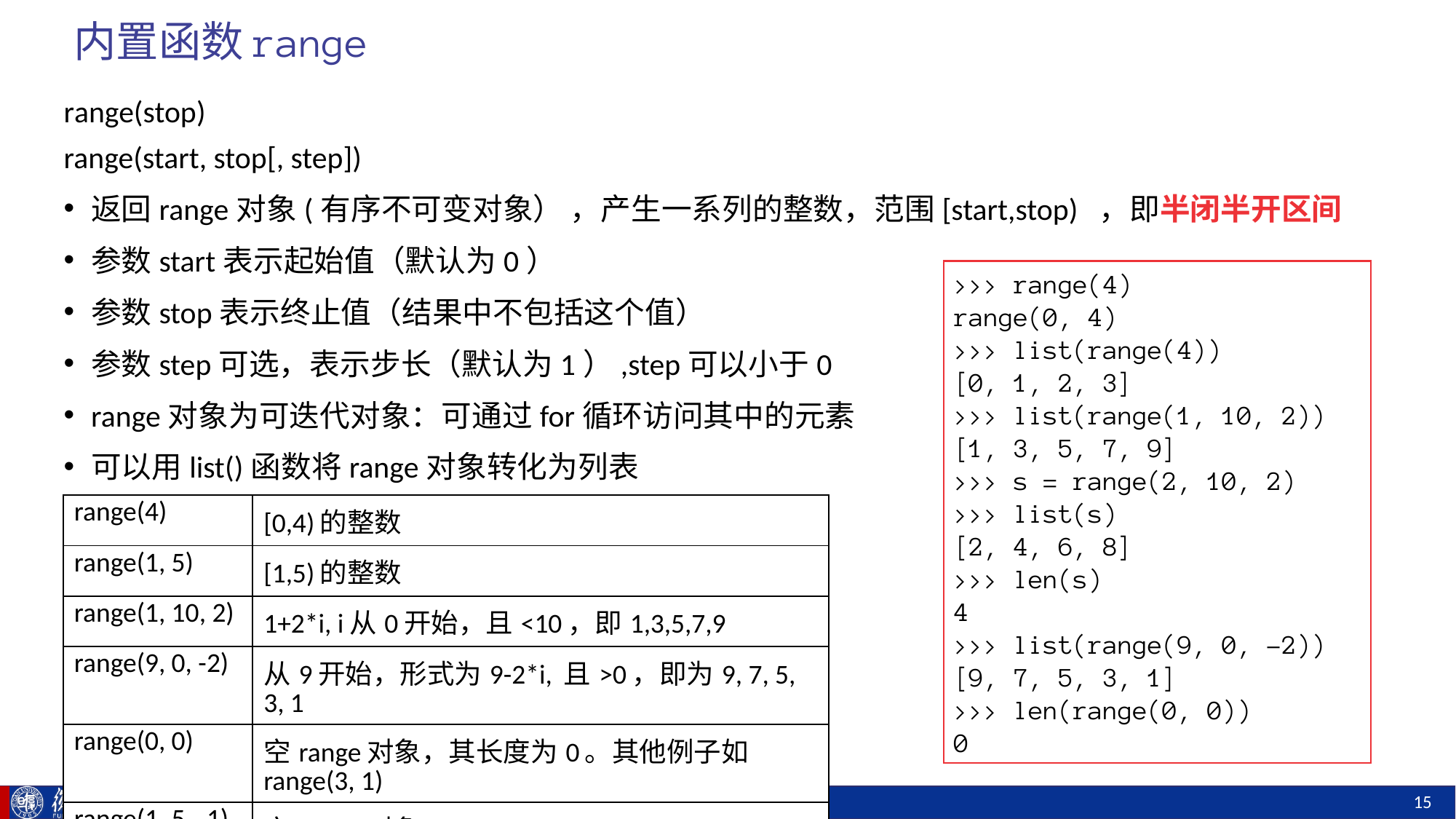

# 内置函数range
range(stop)
range(start, stop[, step])
返回range对象(有序不可变对象） ，产生一系列的整数，范围[start,stop)  ，即半闭半开区间
参数start表示起始值（默认为0）
参数stop表示终止值（结果中不包括这个值）
参数step可选，表示步长（默认为1）,step可以小于0
range对象为可迭代对象：可通过for循环访问其中的元素
可以用list()函数将range对象转化为列表

>>> range(4)
range(0, 4)
>>> list(range(4))
[0, 1, 2, 3]
>>> list(range(1, 10, 2))
[1, 3, 5, 7, 9]
>>> s = range(2, 10, 2)
>>> list(s)
[2, 4, 6, 8]
>>> len(s)
4
>>> list(range(9, 0, -2))
[9, 7, 5, 3, 1]
>>> len(range(0, 0))
0
| range(4) | [0,4)的整数 |
| --- | --- |
| range(1, 5) | [1,5)的整数 |
| range(1, 10, 2) | 1+2\*i, i从0开始，且<10，即1,3,5,7,9 |
| range(9, 0, -2) | 从9开始，形式为9-2\*i, 且>0，即为9, 7, 5, 3, 1 |
| range(0, 0) | 空range对象，其长度为0。其他例子如range(3, 1) |
| range(1, 5, -1) | 空range对象 |